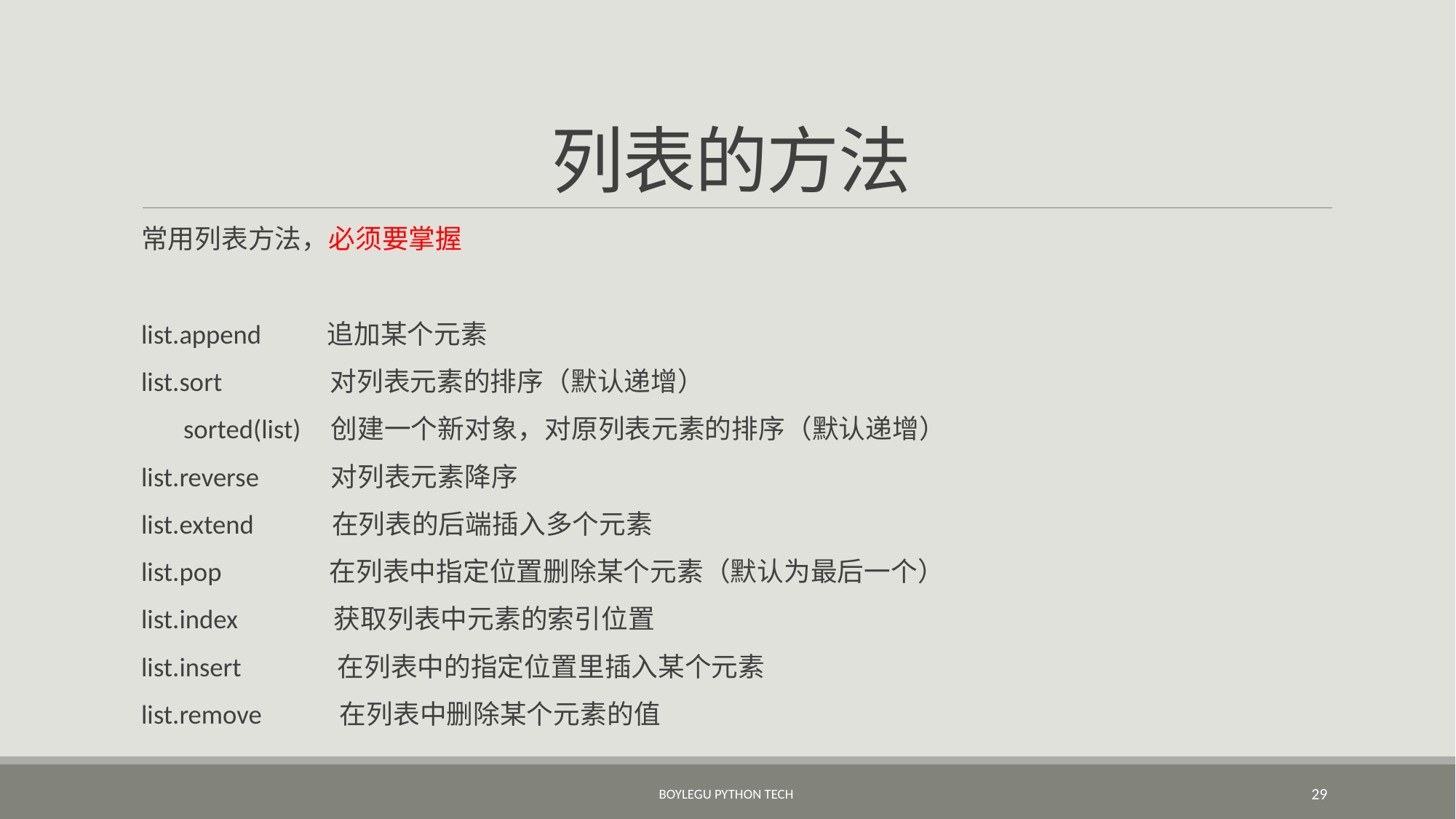

# 列表的方法
常用列表方法，必须要掌握

list.append          追加某个元素
list.sort                 对列表元素的排序（默认递增）
       sorted(list)    创建一个新对象，对原列表元素的排序（默认递增）
list.reverse           对列表元素降序
list.extend            在列表的后端插入多个元素
list.pop                 在列表中指定位置删除某个元素（默认为最后一个）
list.index               获取列表中元素的索引位置
list.insert               在列表中的指定位置里插入某个元素
list.remove            在列表中删除某个元素的值

BoyleGu Python Tech
29